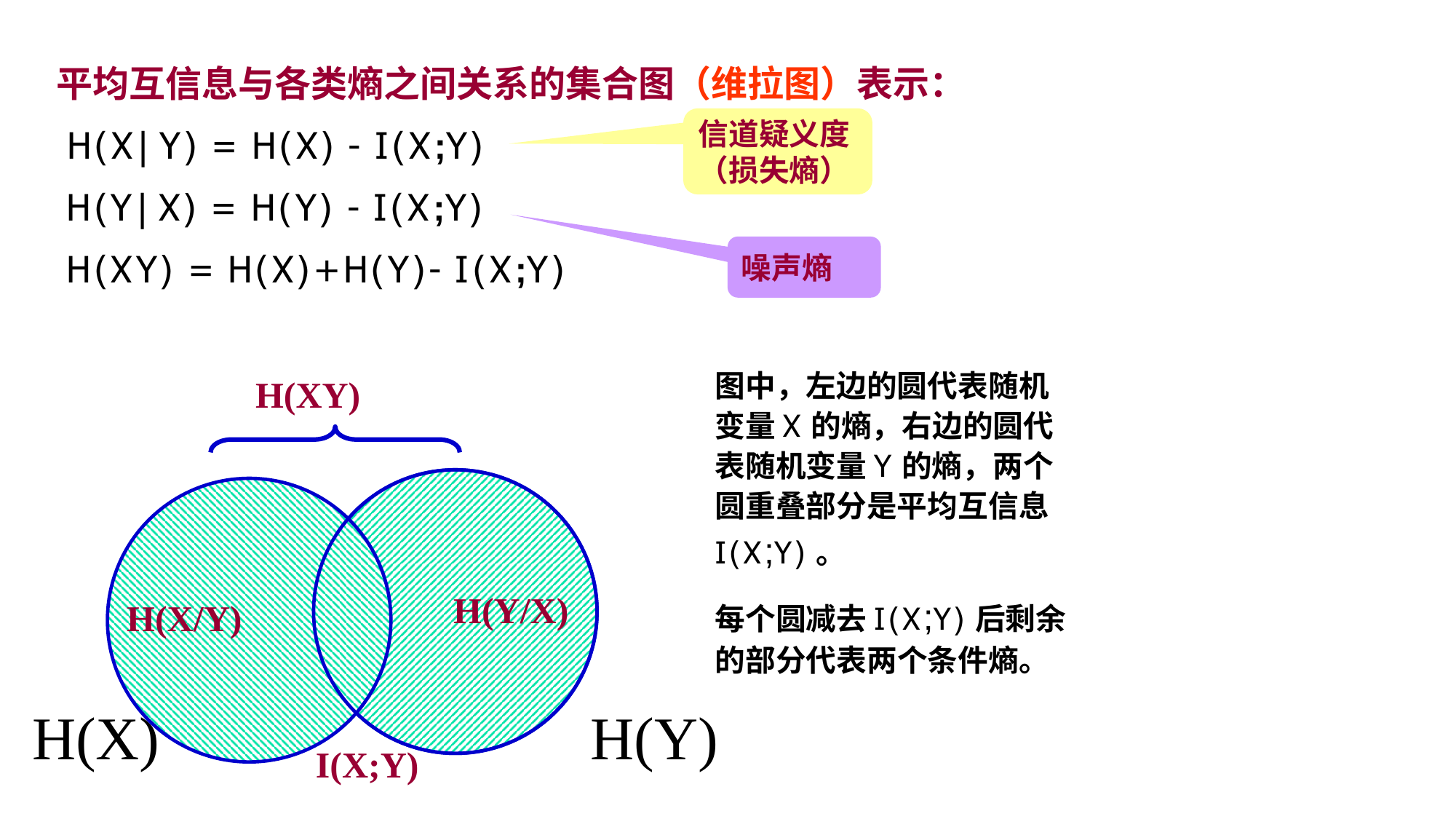

平均互信息与各类熵之间关系的集合图（维拉图）表示：
 H(X|Y) = H(X) - I(X;Y)
 H(Y|X) = H(Y) - I(X;Y)
 H(XY) = H(X)+H(Y)- I(X;Y)
信道疑义度（损失熵）
噪声熵
图中，左边的圆代表随机变量X的熵，右边的圆代表随机变量Y的熵，两个圆重叠部分是平均互信息I(X;Y)。
每个圆减去I(X;Y)后剩余的部分代表两个条件熵。

H(XY)

H(Y/X)
H(X/Y)
H(X)
H(Y)
I(X;Y)